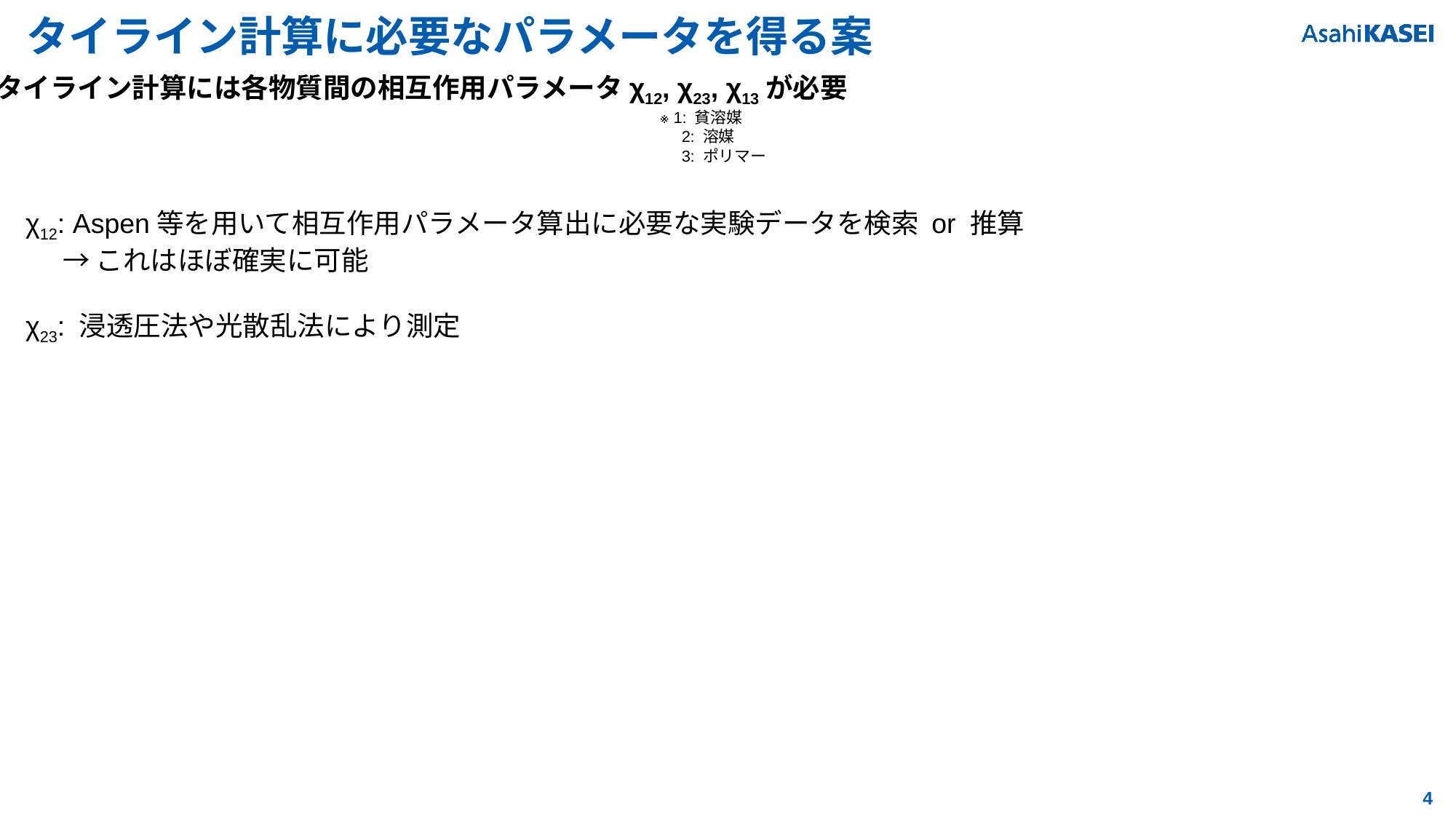

# タイライン計算に必要なパラメータを得る案
タイライン計算には各物質間の相互作用パラメータχ12, χ23, χ13が必要
※ 1: 貧溶媒
     2: 溶媒
     3: ポリマー
χ12: Aspen等を用いて相互作用パラメータ算出に必要な実験データを検索 or 推算
      → これはほぼ確実に可能

χ23: 浸透圧法や光散乱法により測定

4